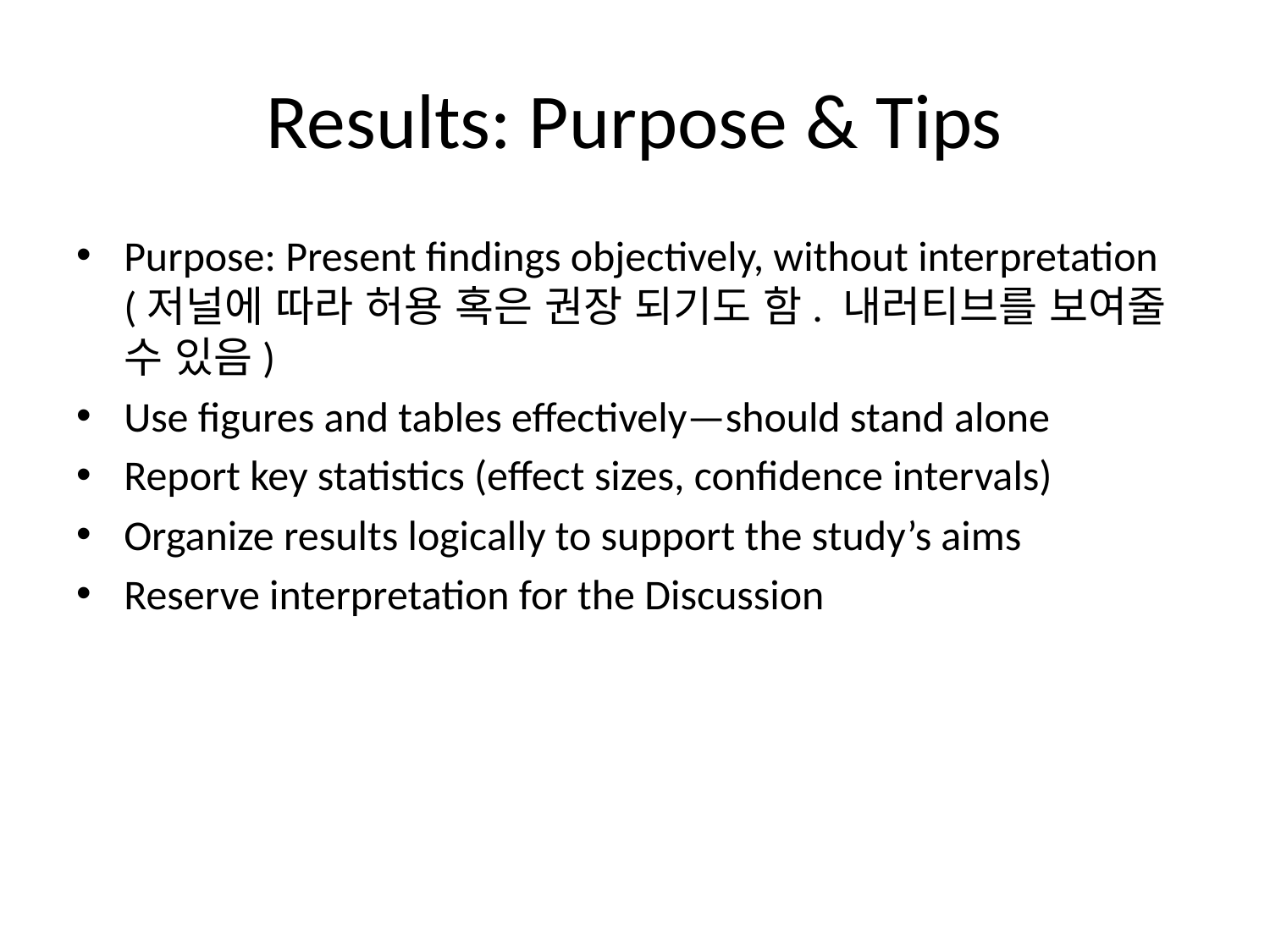

# Results: Purpose & Tips
Purpose: Present findings objectively, without interpretation (저널에 따라 허용 혹은 권장 되기도 함. 내러티브를 보여줄 수 있음)
Use figures and tables effectively—should stand alone
Report key statistics (effect sizes, confidence intervals)
Organize results logically to support the study’s aims
Reserve interpretation for the Discussion